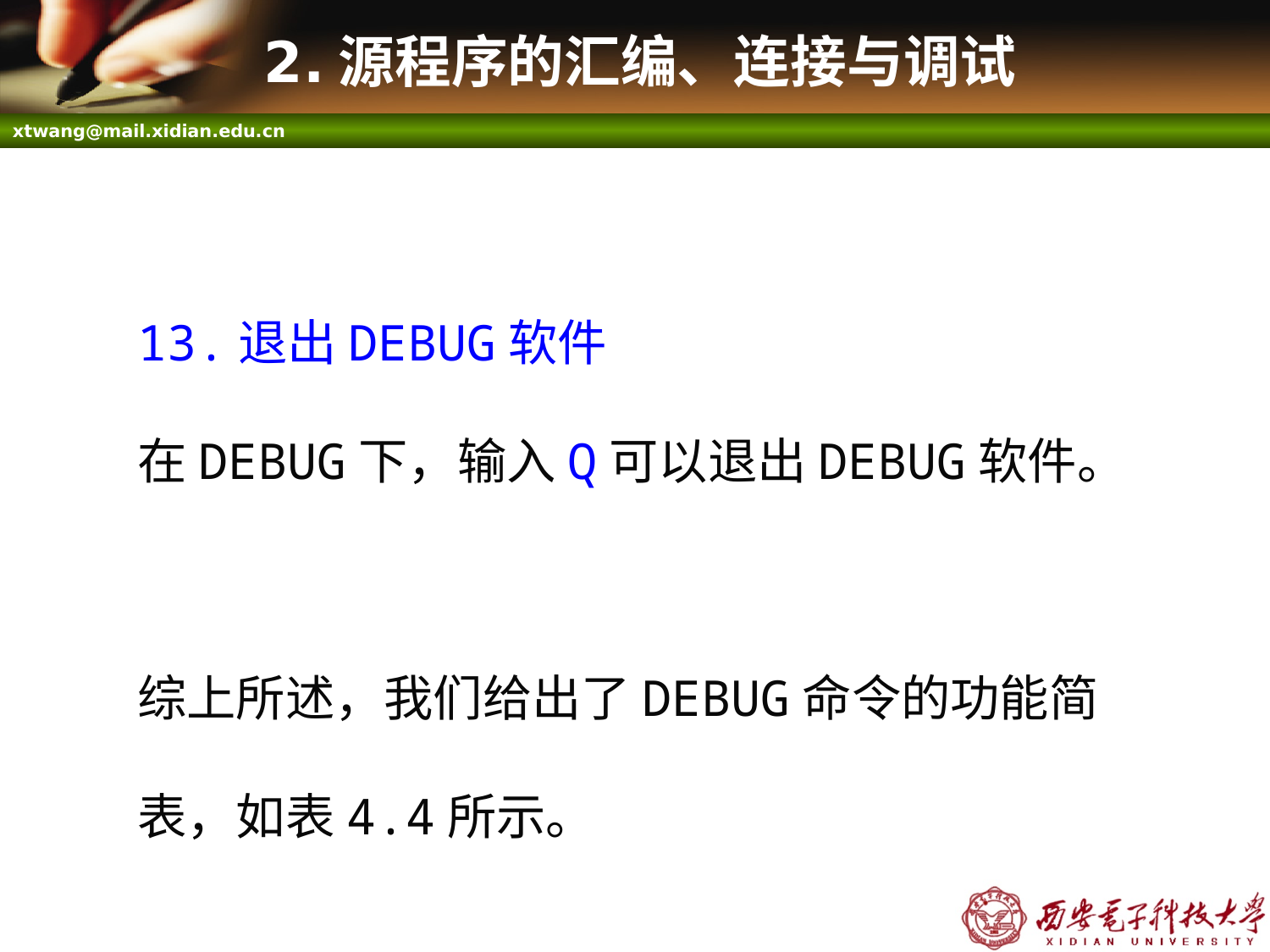

# 2.源程序的汇编、连接与调试
13.退出DEBUG软件
在DEBUG下，输入Q可以退出DEBUG软件。

综上所述，我们给出了DEBUG命令的功能简表，如表4.4所示。